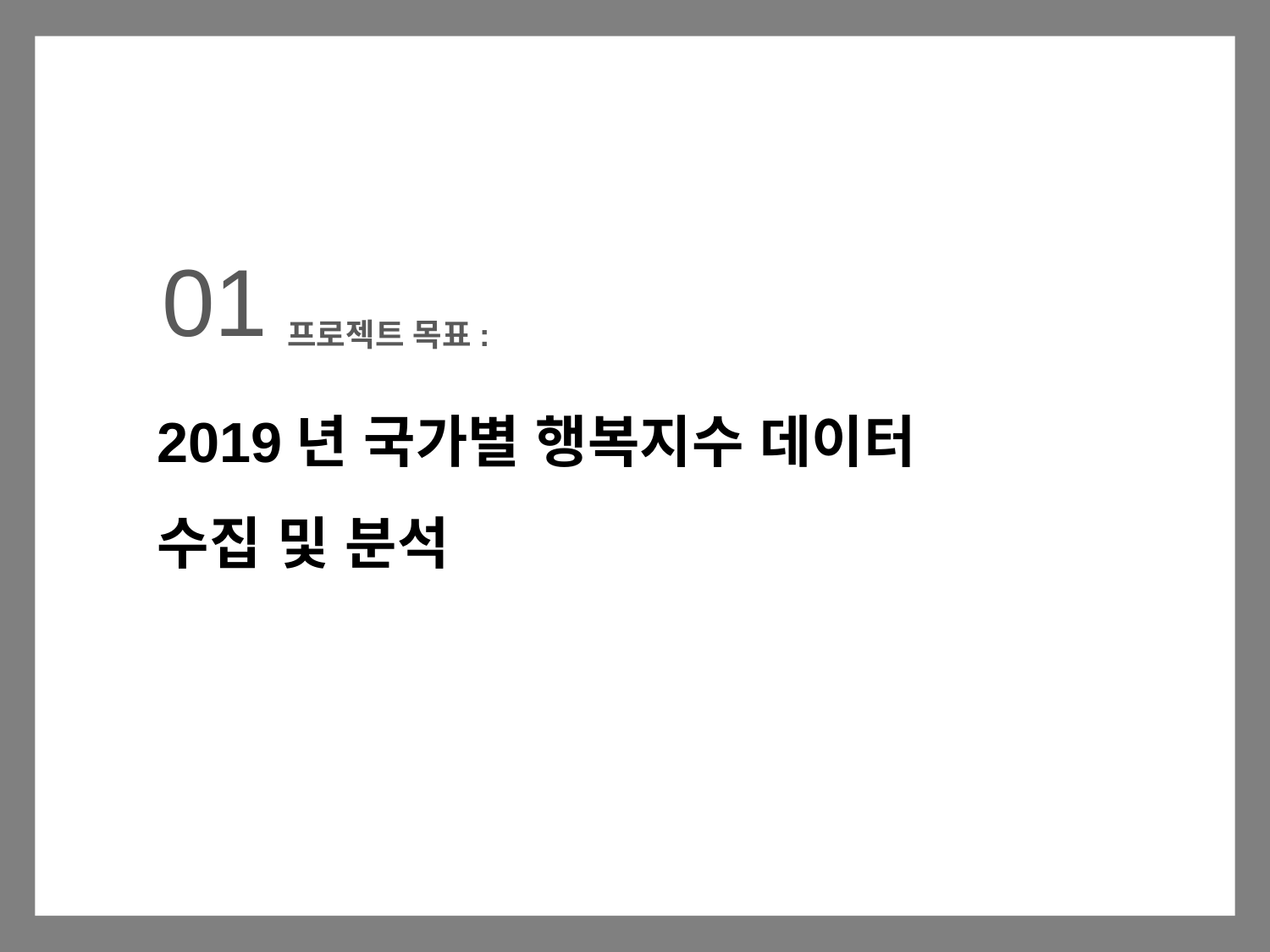

메
01
프로젝트 목표:
2019년 국가별 행복지수 데이터
수집 및 분석